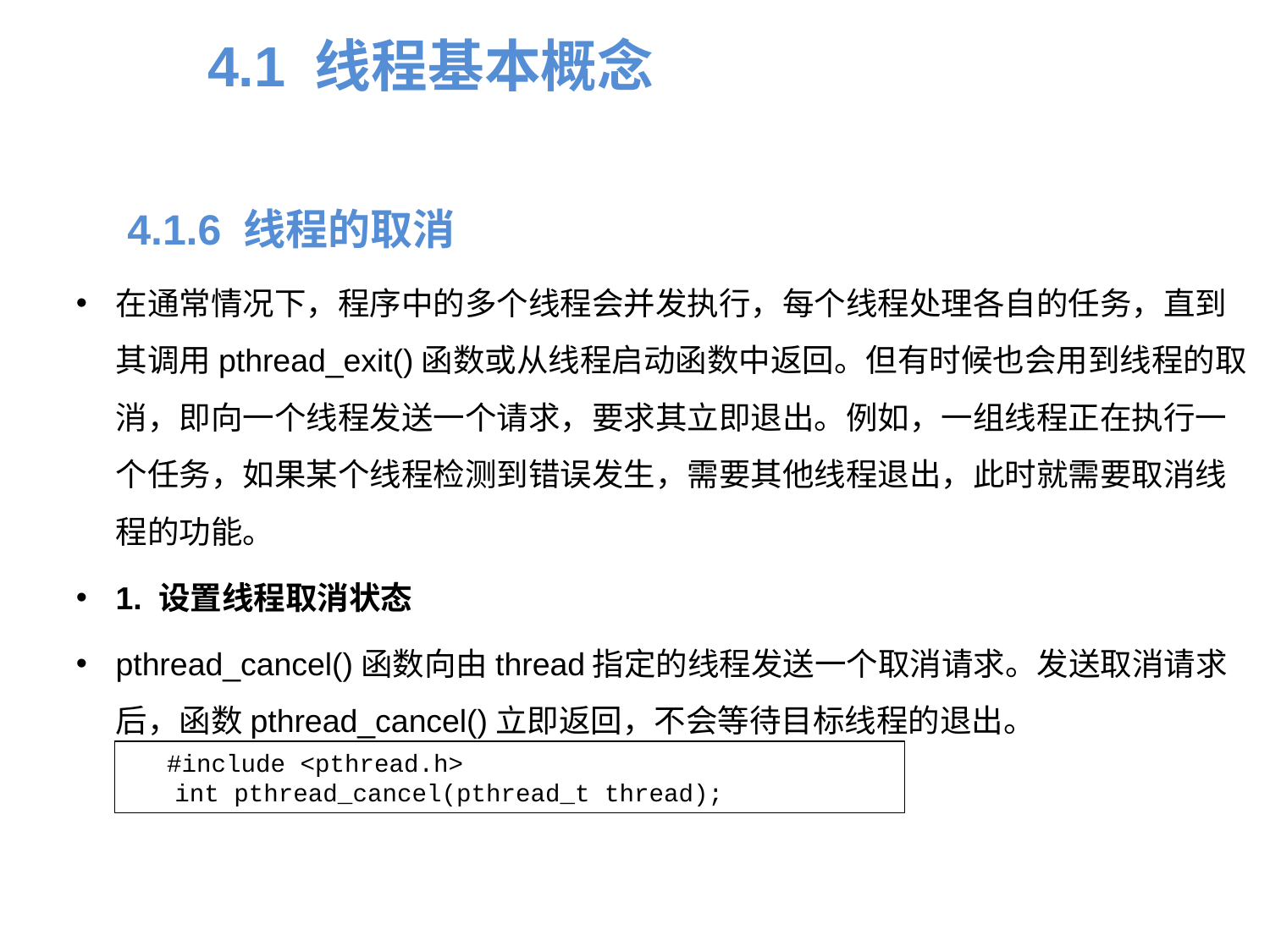

4.1 线程基本概念
4.1.6 线程的取消
在通常情况下，程序中的多个线程会并发执行，每个线程处理各自的任务，直到其调用pthread_exit()函数或从线程启动函数中返回。但有时候也会用到线程的取消，即向一个线程发送一个请求，要求其立即退出。例如，一组线程正在执行一个任务，如果某个线程检测到错误发生，需要其他线程退出，此时就需要取消线程的功能。
1. 设置线程取消状态
pthread_cancel()函数向由thread指定的线程发送一个取消请求。发送取消请求后，函数pthread_cancel()立即返回，不会等待目标线程的退出。
#include <pthread.h>
int pthread_cancel(pthread_t thread);